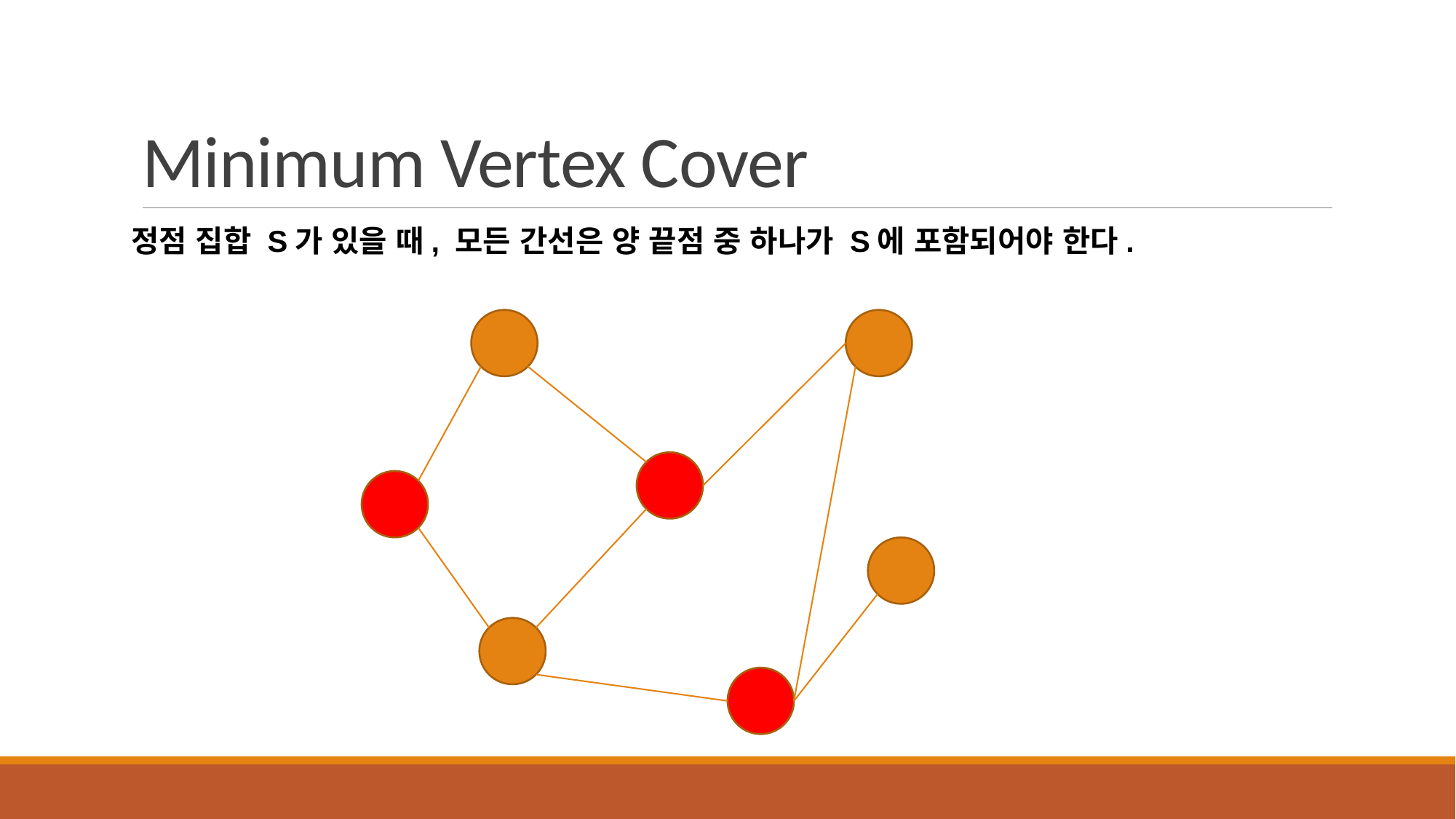

# Minimum Vertex Cover
정점 집합 S가 있을 때, 모든 간선은 양 끝점 중 하나가 S에 포함되어야 한다.